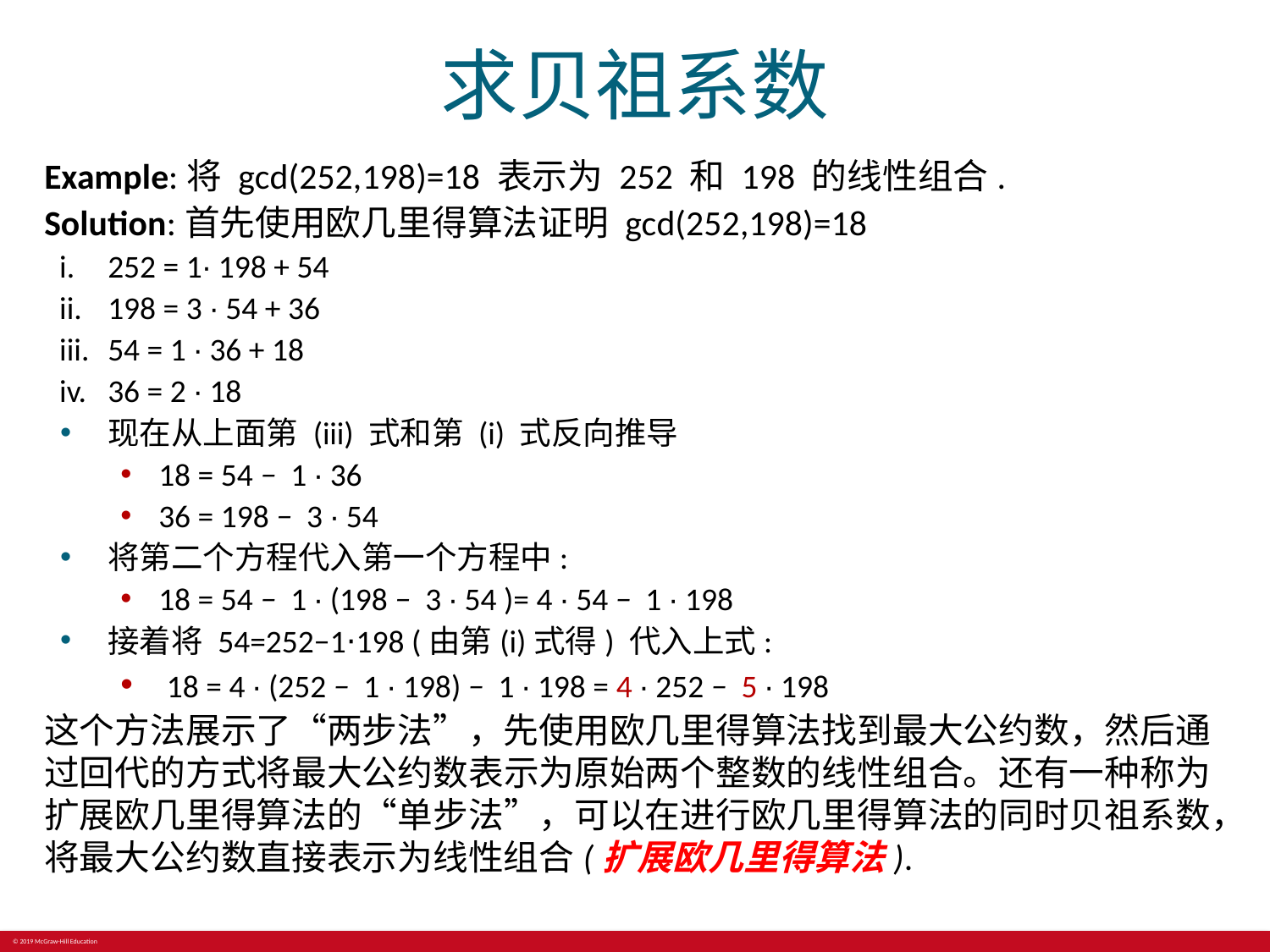

# 求贝祖系数
Example:将 gcd⁡(252,198)=18 表示为 252 和 198 的线性组合.
Solution:首先使用欧几里得算法证明 gcd⁡(252,198)=18
252 = 1∙198 + 54
198 = 3 ∙54 + 36
54 = 1 ∙36 + 18
36 = 2 ∙18
现在从上面第 (iii) 式和第 (i) 式反向推导
18 = 54 −  1 ∙36
36 = 198 −  3 ∙54
将第二个方程代入第一个方程中:
18 = 54 −  1 ∙(198 −  3 ∙54 )= 4 ∙54 −  1 ∙198
接着将 54=252−1⋅198 (由第(i)式得) 代入上式:
 18 = 4 ∙(252 −  1 ∙198) −  1 ∙198 = 4 ∙252 −  5 ∙198
这个方法展示了“两步法”，先使用欧几里得算法找到最大公约数，然后通过回代的方式将最大公约数表示为原始两个整数的线性组合。还有一种称为扩展欧几里得算法的“单步法”，可以在进行欧几里得算法的同时贝祖系数，将最大公约数直接表示为线性组合(扩展欧几里得算法).